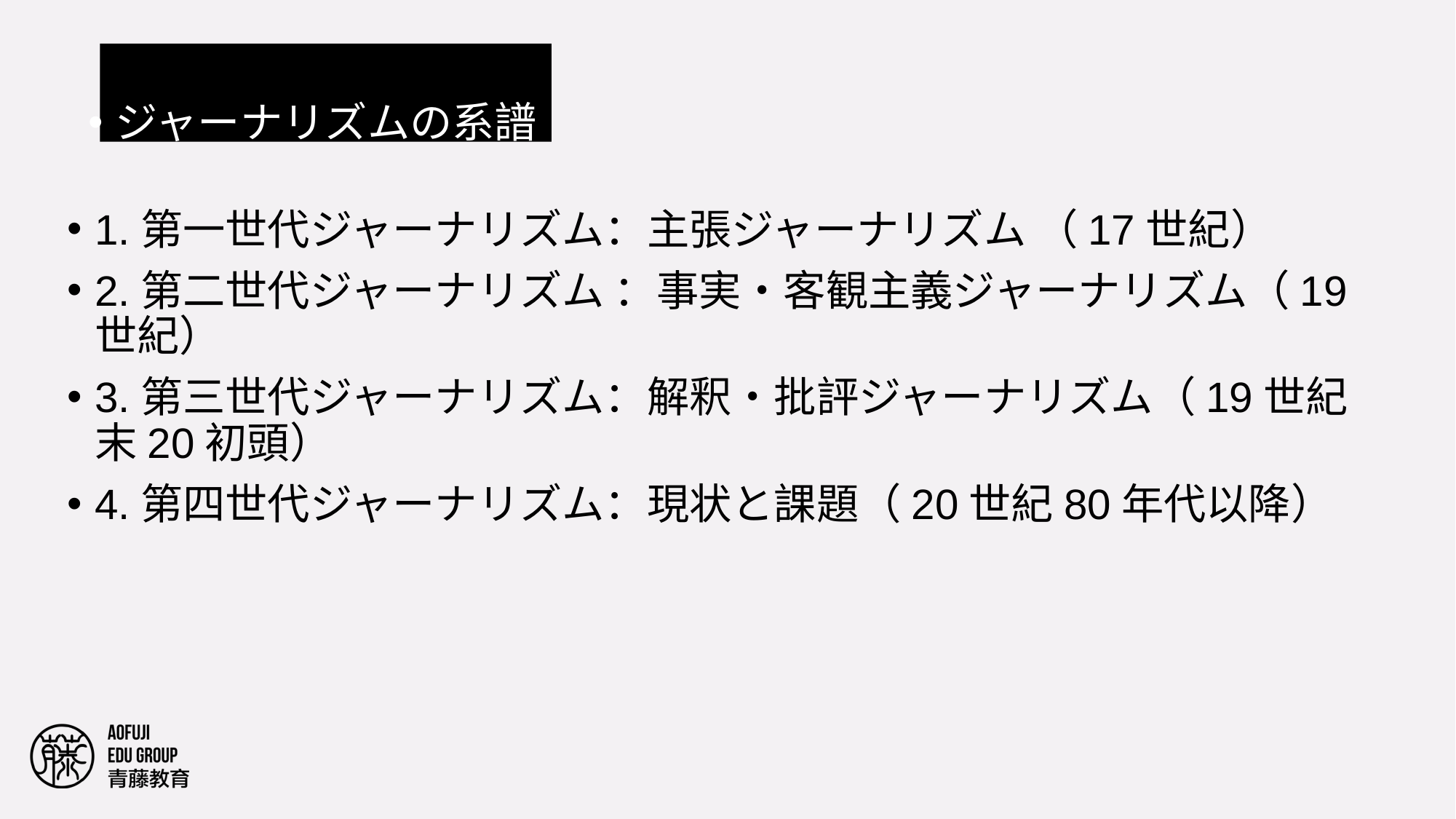

#

ジャーナリズムの系譜
1.第一世代ジャーナリズム：主張ジャーナリズム （17世紀）
2.第二世代ジャーナリズム ：事実・客観主義ジャーナリズム（19  世紀）
3.第三世代ジャーナリズム：解釈・批評ジャーナリズム（19世紀末20初頭）
4.第四世代ジャーナリズム：現状と課題（20世紀80年代以降）